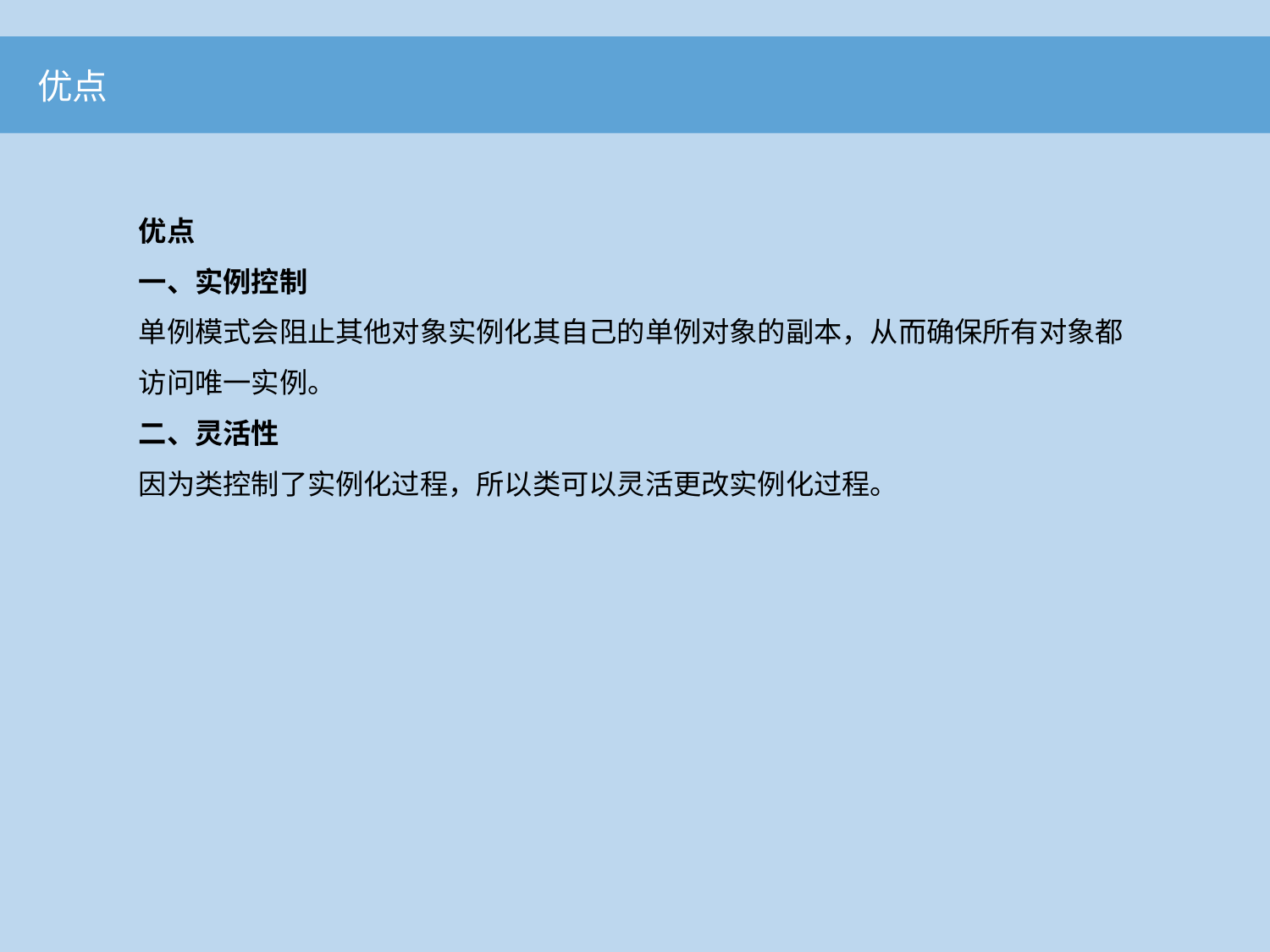

优点
优点
一、实例控制
单例模式会阻止其他对象实例化其自己的单例对象的副本，从而确保所有对象都访问唯一实例。
二、灵活性
因为类控制了实例化过程，所以类可以灵活更改实例化过程。